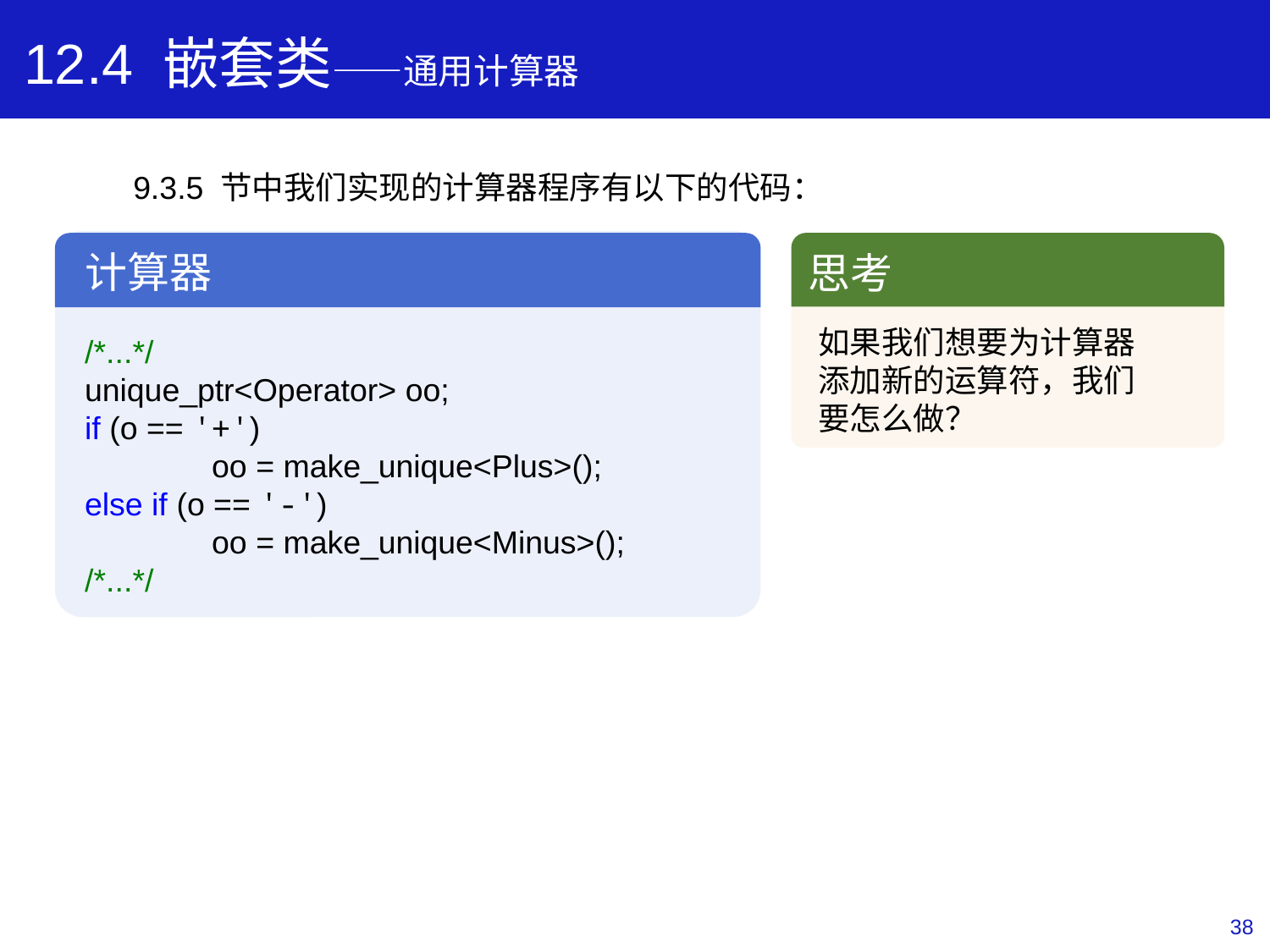

12.4 嵌套类——通用计算器
9.3.5 节中我们实现的计算器程序有以下的代码：

计算器
思考

如果我们想要为计算器
添加新的运算符，我们
要怎么做？
/*...*/
unique_ptr<Operator> oo;
if (o == '+')
	oo = make_unique<Plus>();
else if (o == '-')
	oo = make_unique<Minus>();
/*...*/
38